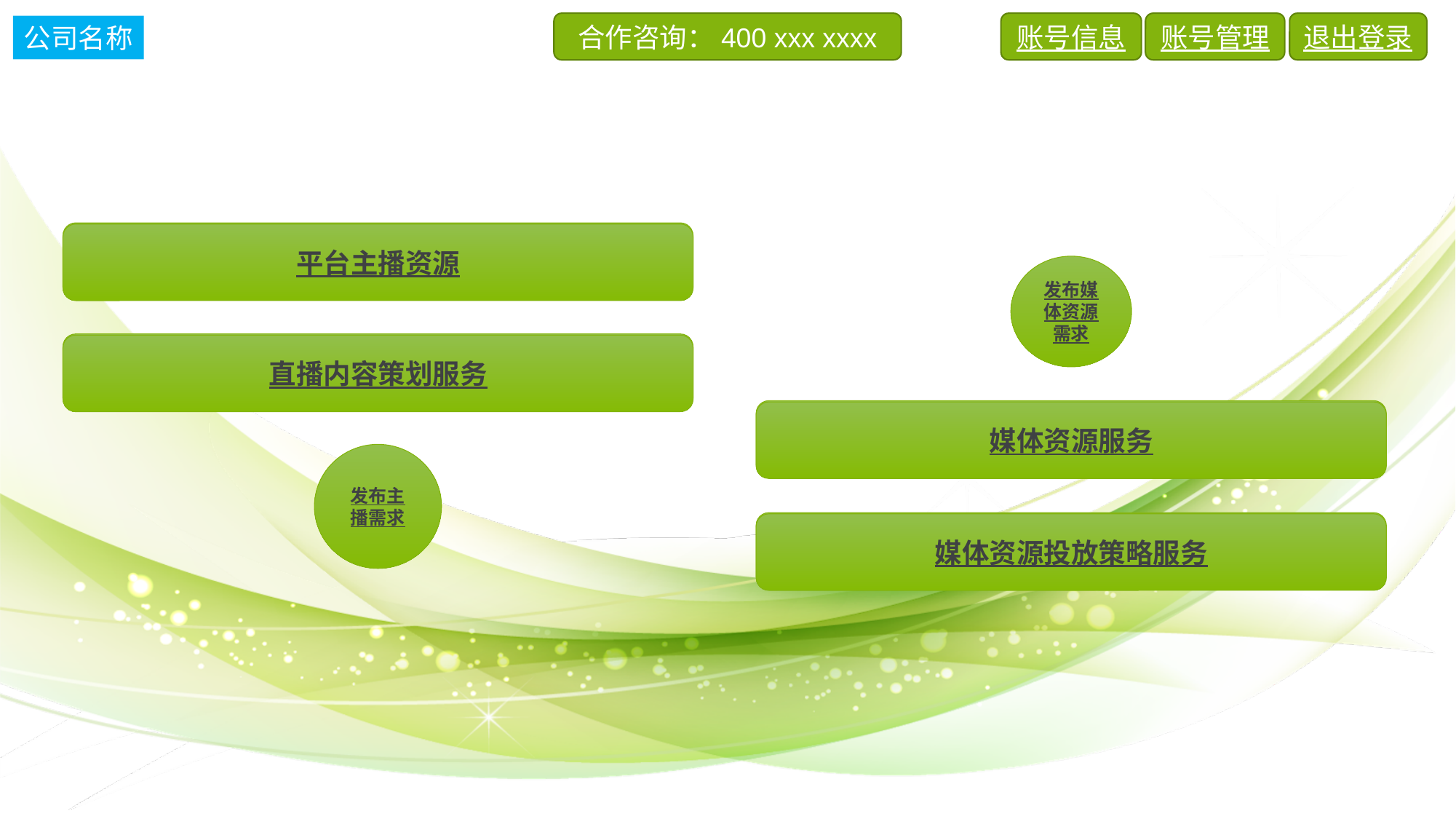

合作咨询：400 xxx xxxx
账号信息
账号管理
退出登录
公司名称
平台主播资源
平台主播资源
发布媒体资源需求
直播内容策划服务
直播内容策划服务
线下硬广资源
媒体资源服务
发布主播需求
线下投放策略服务
媒体资源投放策略服务